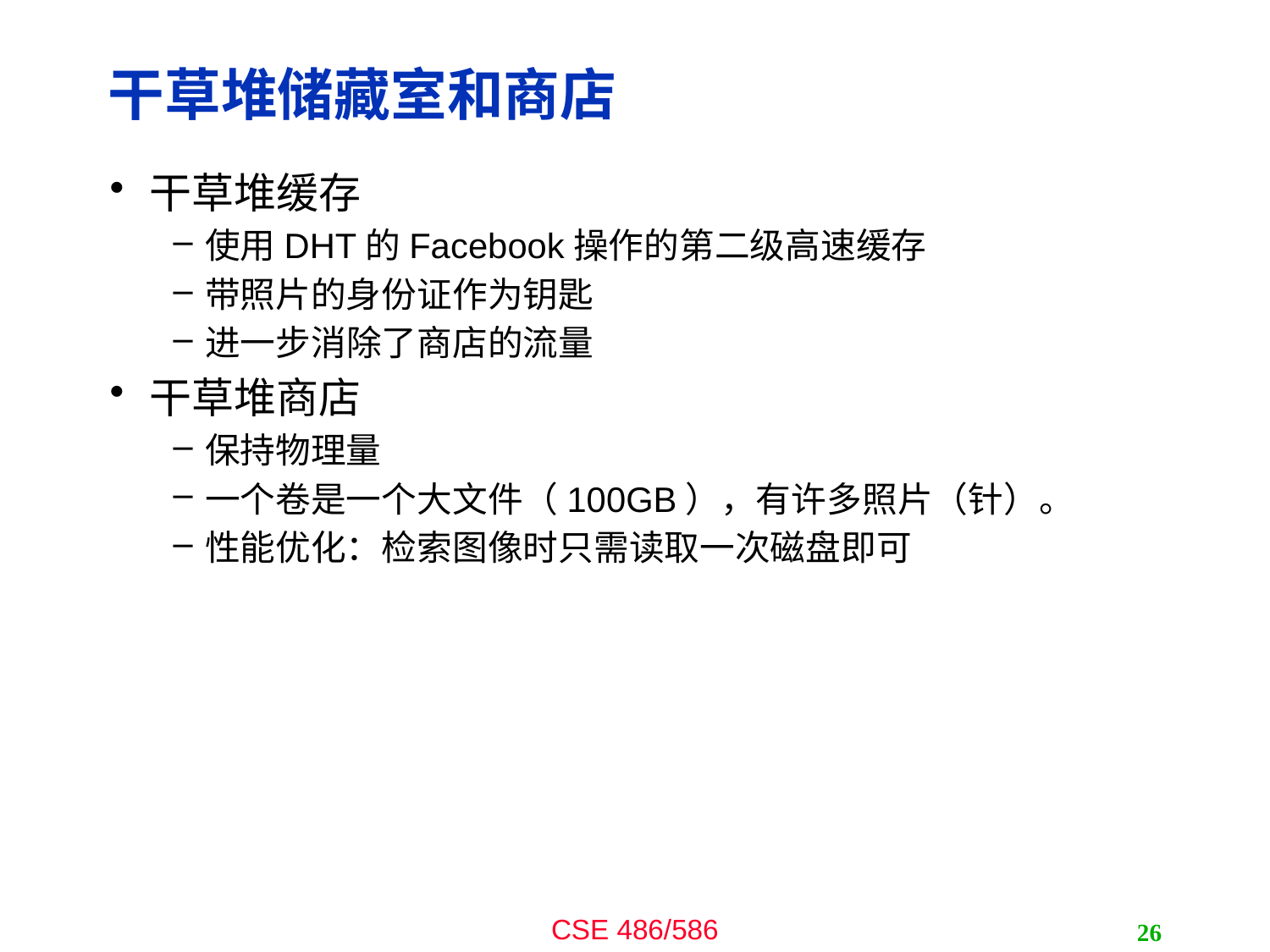

# 干草堆储藏室和商店
干草堆缓存
使用DHT的Facebook操作的第二级高速缓存
带照片的身份证作为钥匙
进一步消除了商店的流量
干草堆商店
保持物理量
一个卷是一个大文件（100GB），有许多照片（针）。
性能优化：检索图像时只需读取一次磁盘即可
26